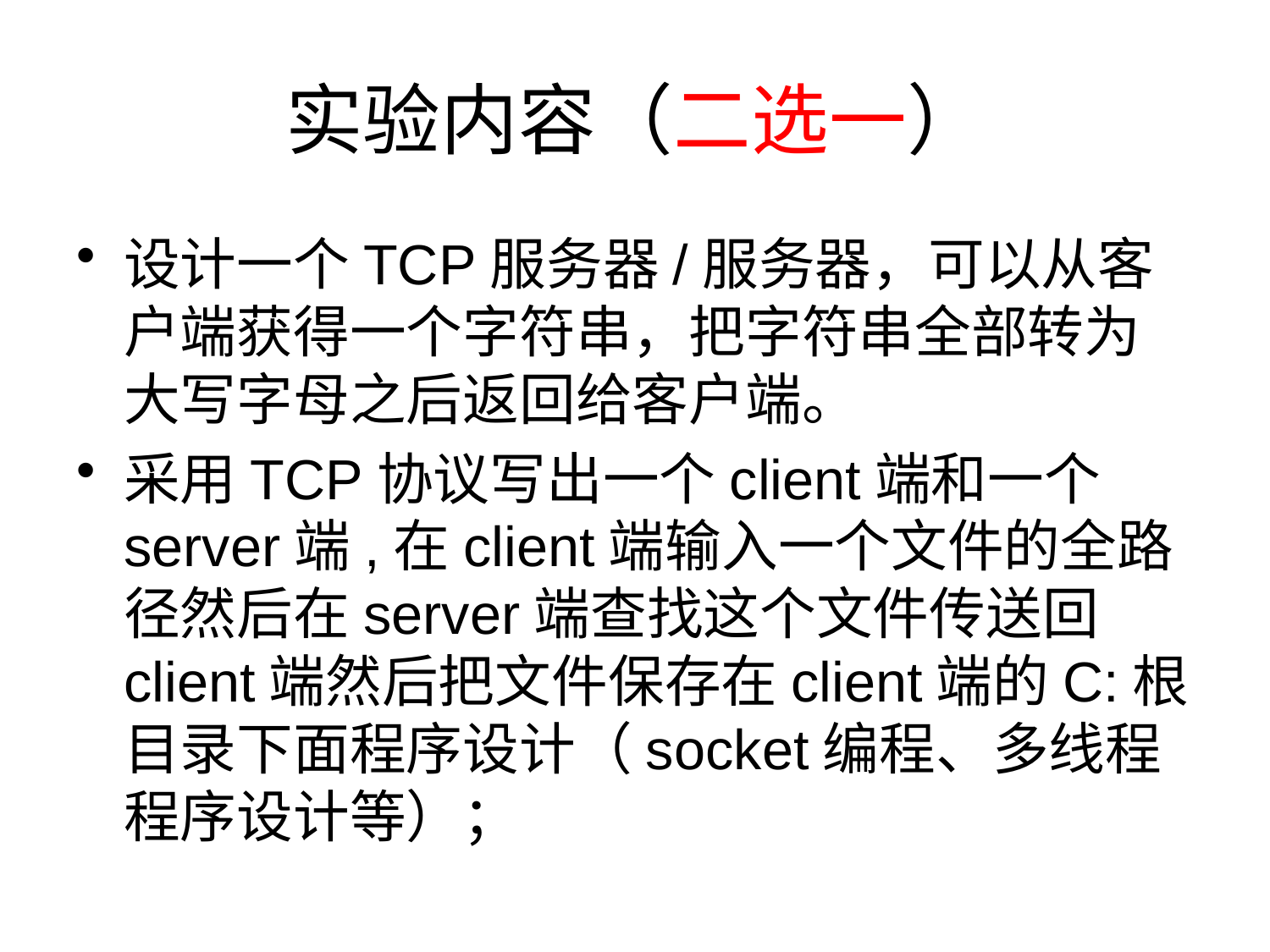

# 实验内容（二选一）
设计一个TCP服务器/服务器，可以从客户端获得一个字符串，把字符串全部转为大写字母之后返回给客户端。
采用TCP协议写出一个client端和一个server端,在client端输入一个文件的全路径然后在server端查找这个文件传送回client端然后把文件保存在client端的C:根目录下面程序设计（socket编程、多线程程序设计等）；